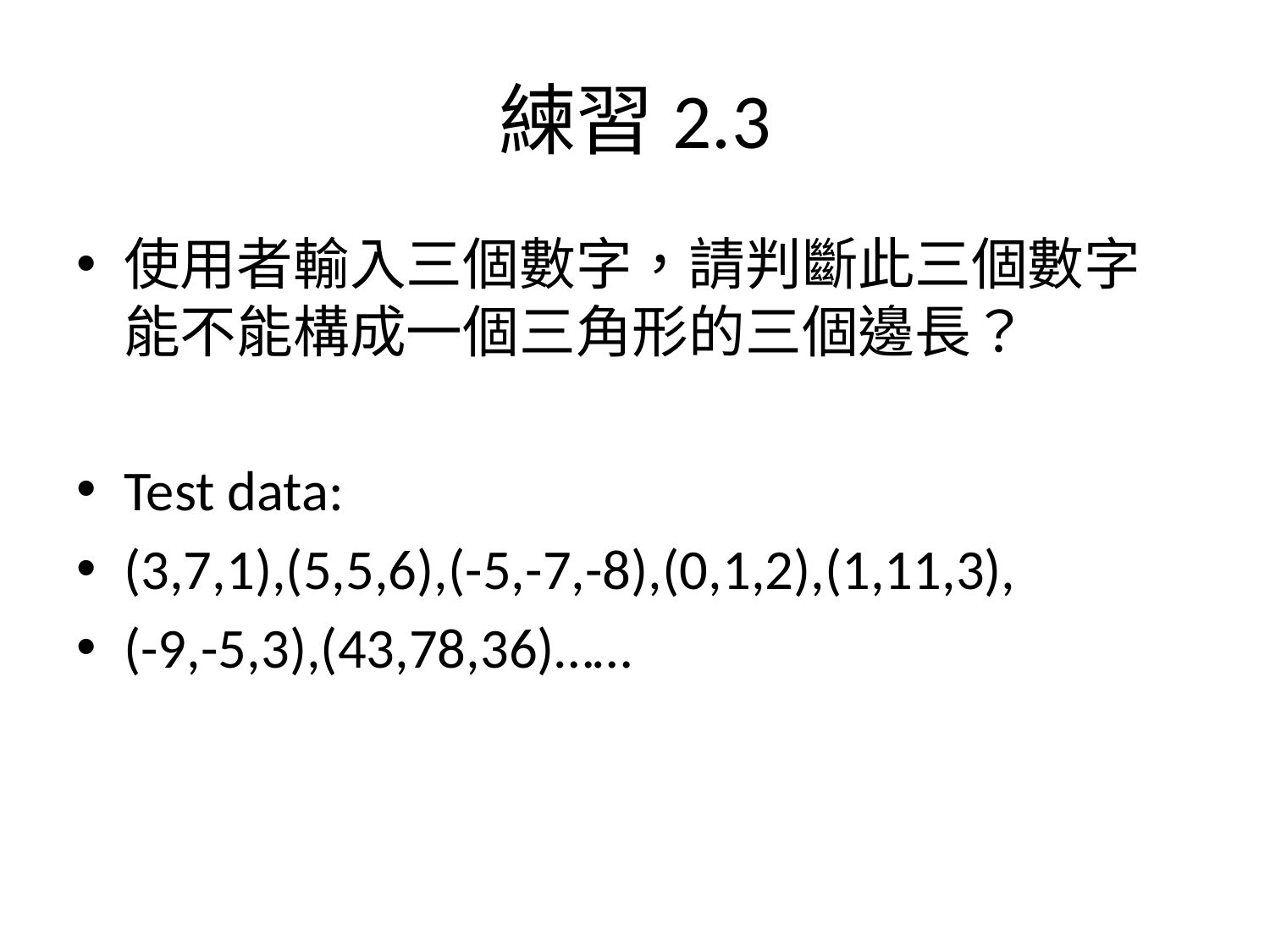

# 練習2.3
使用者輸入三個數字，請判斷此三個數字能不能構成一個三角形的三個邊長？

Test data:
(3,7,1),(5,5,6),(-5,-7,-8),(0,1,2),(1,11,3),
(-9,-5,3),(43,78,36)……